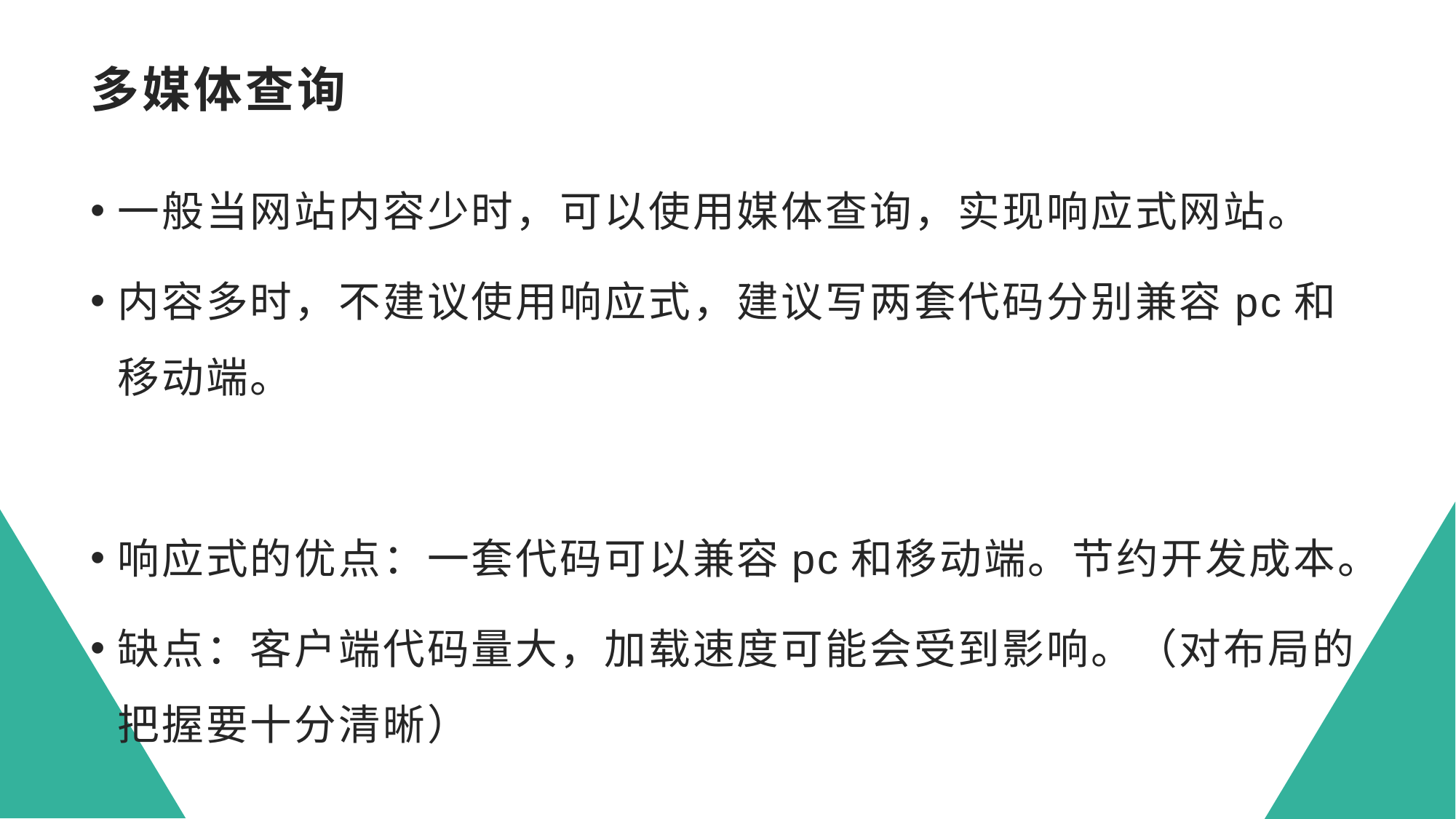

# 多媒体查询
一般当网站内容少时，可以使用媒体查询，实现响应式网站。
内容多时，不建议使用响应式，建议写两套代码分别兼容pc和移动端。

响应式的优点：一套代码可以兼容pc和移动端。节约开发成本。
缺点：客户端代码量大，加载速度可能会受到影响。（对布局的把握要十分清晰）